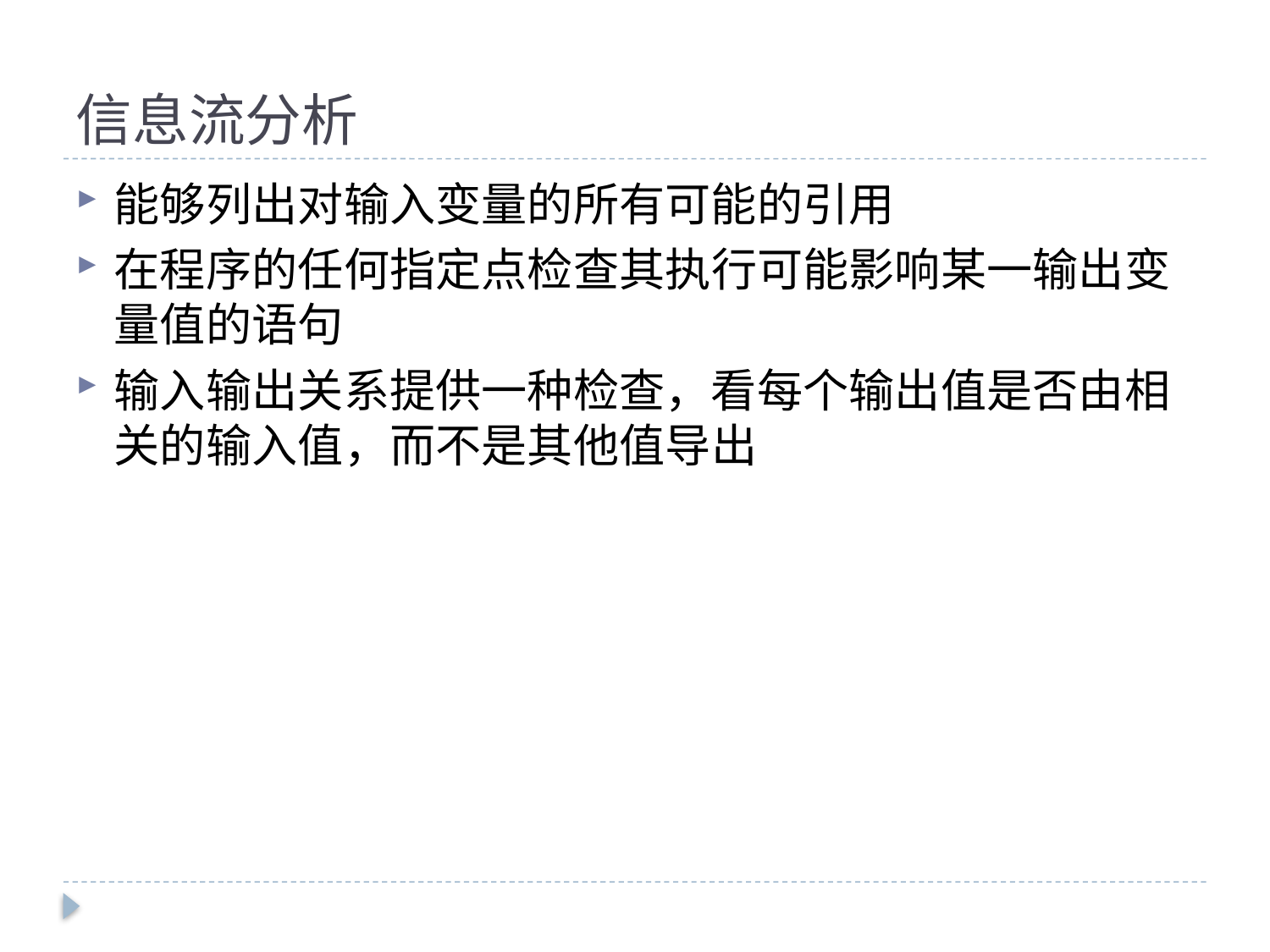

# 信息流分析
能够列出对输入变量的所有可能的引用
在程序的任何指定点检查其执行可能影响某一输出变量值的语句
输入输出关系提供一种检查，看每个输出值是否由相关的输入值，而不是其他值导出